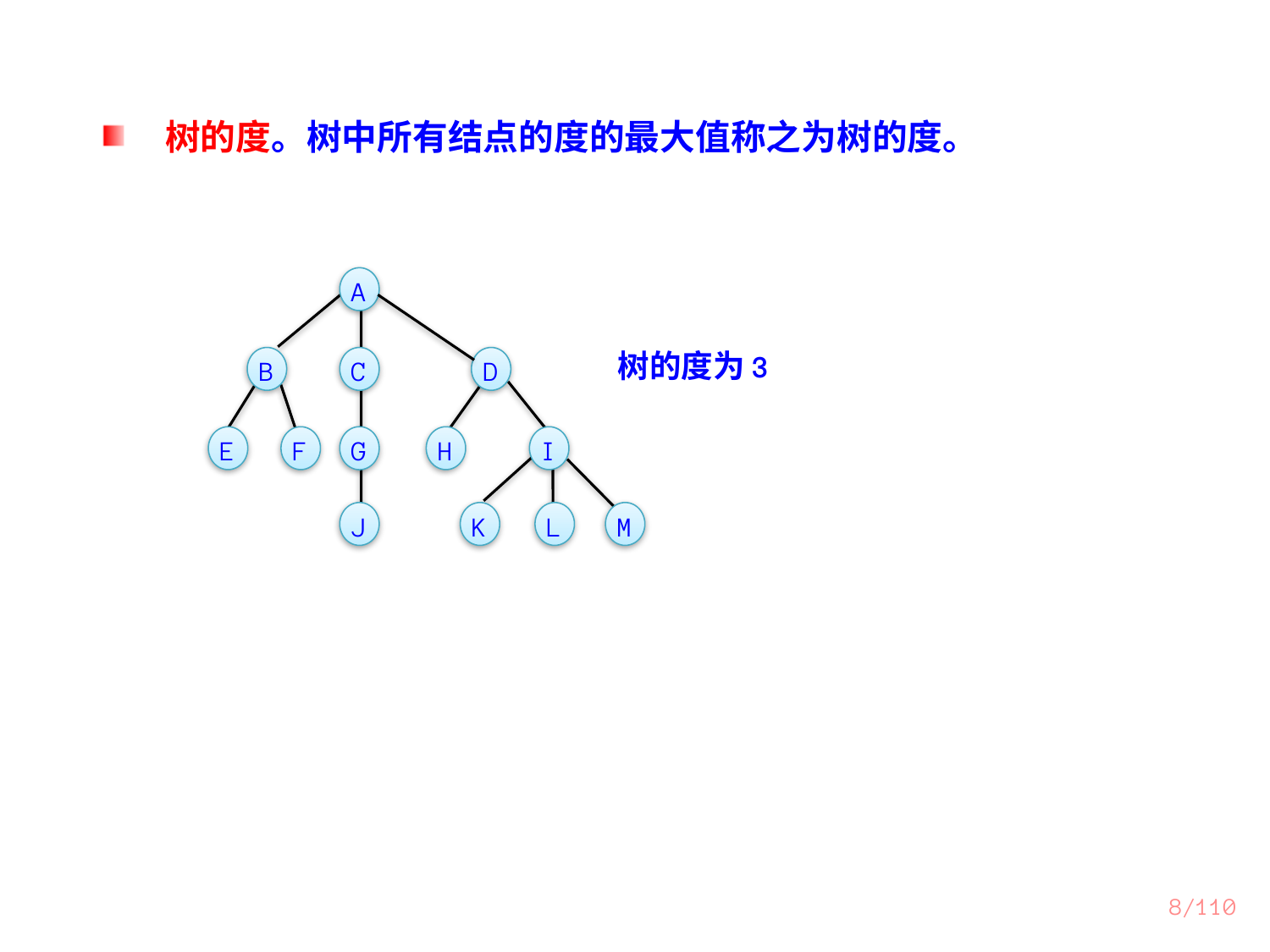

树的度。树中所有结点的度的最大值称之为树的度。
A

B
C
D

G
E
F
H
I

J
K
L
M
树的度为3
8/110